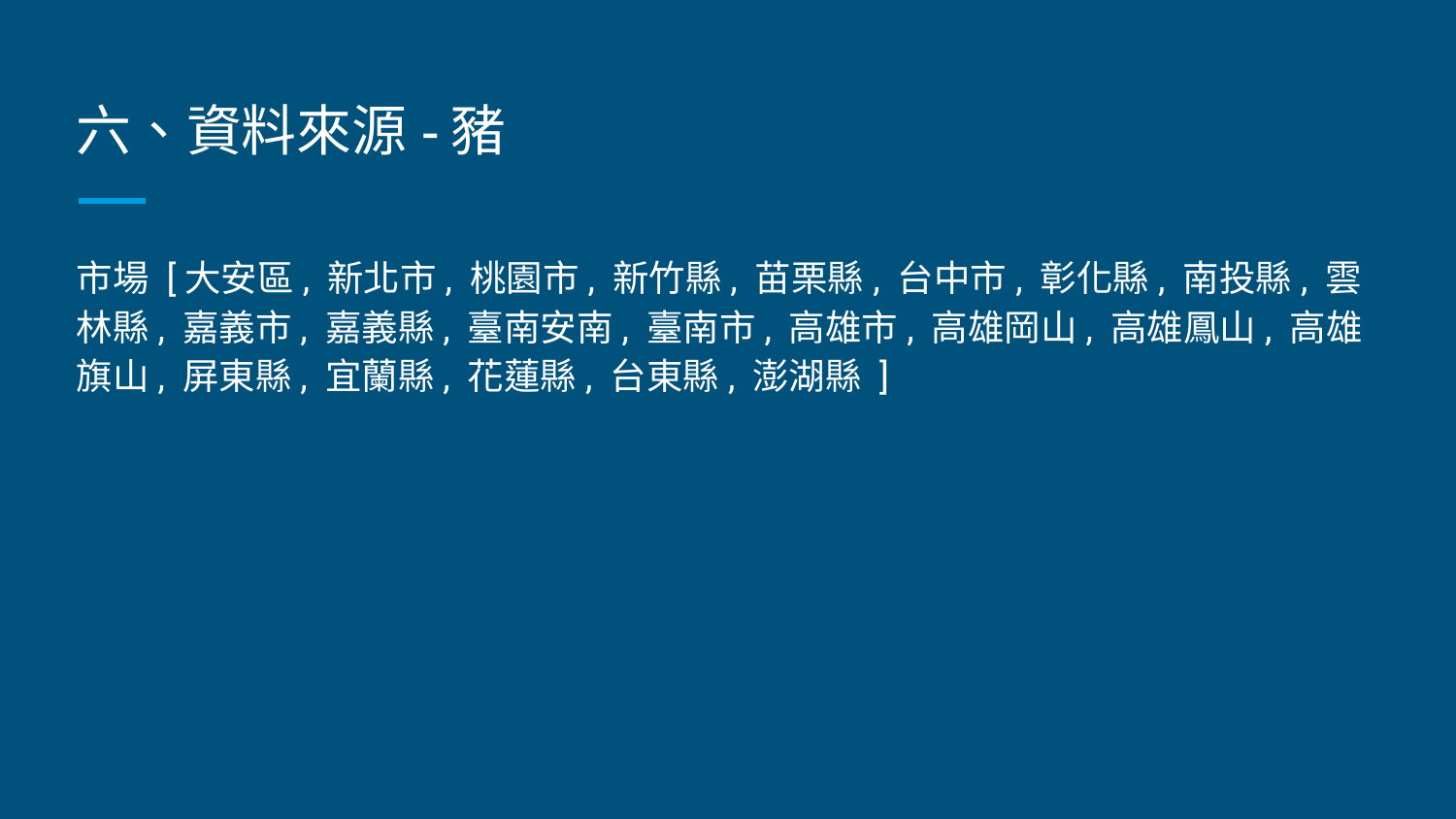

# 六、資料來源-豬
市場 [大安區, 新北市, 桃園市, 新竹縣, 苗栗縣, 台中市, 彰化縣, 南投縣, 雲林縣, 嘉義市, 嘉義縣, 臺南安南, 臺南市, 高雄市, 高雄岡山, 高雄鳳山, 高雄旗山, 屏東縣, 宜蘭縣, 花蓮縣, 台東縣, 澎湖縣 ]